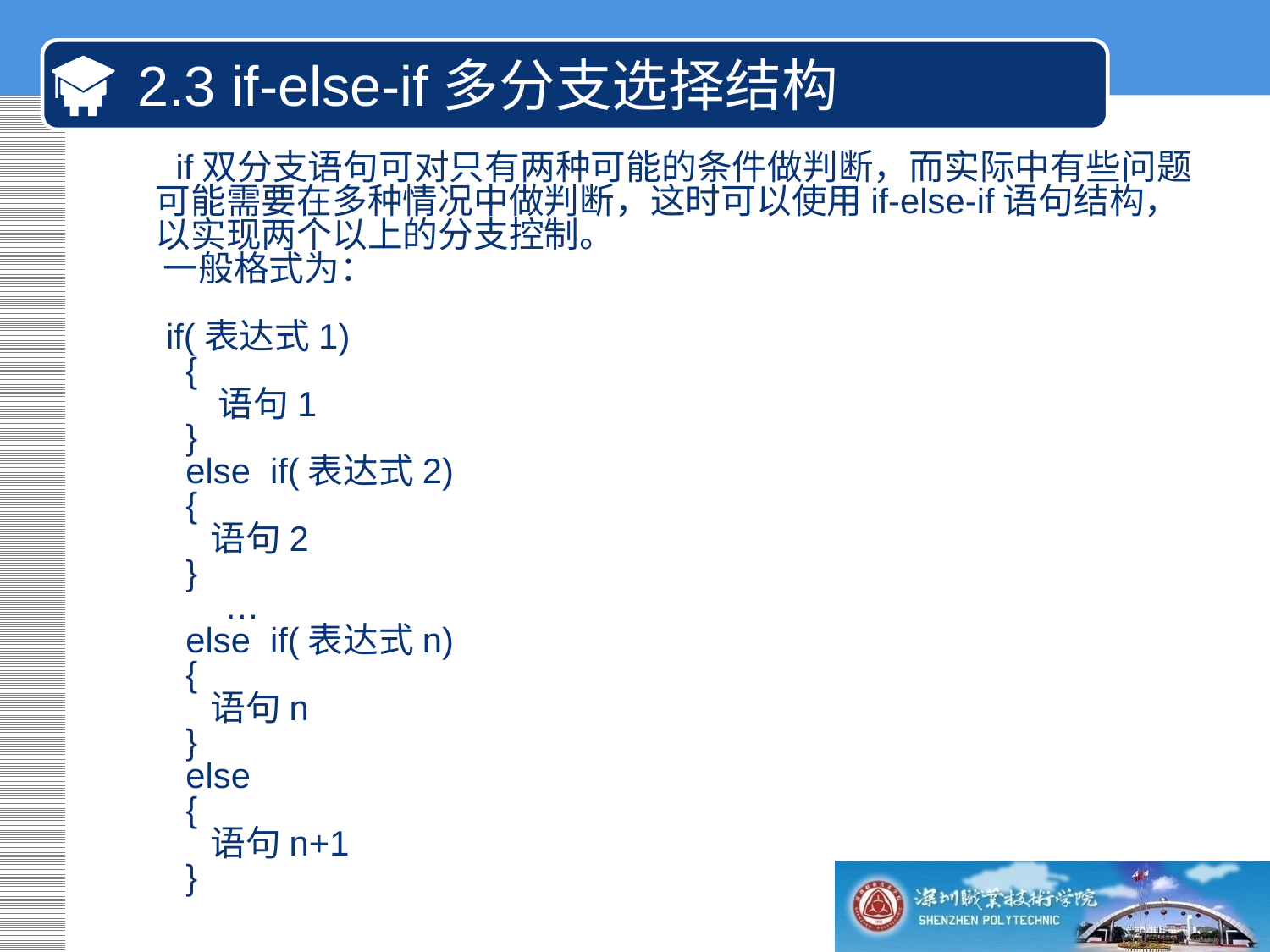

# 2.3 if-else-if多分支选择结构
       if双分支语句可对只有两种可能的条件做判断，而实际中有些问题可能需要在多种情况中做判断，这时可以使用if-else-if语句结构，以实现两个以上的分支控制。
      一般格式为：

      if(表达式1)
        {
             语句1
        }
        else  if(表达式2)
        {
            语句2
        }
            …
        else  if(表达式n)
        {
            语句n
        }
        else
        {
            语句n+1
        }